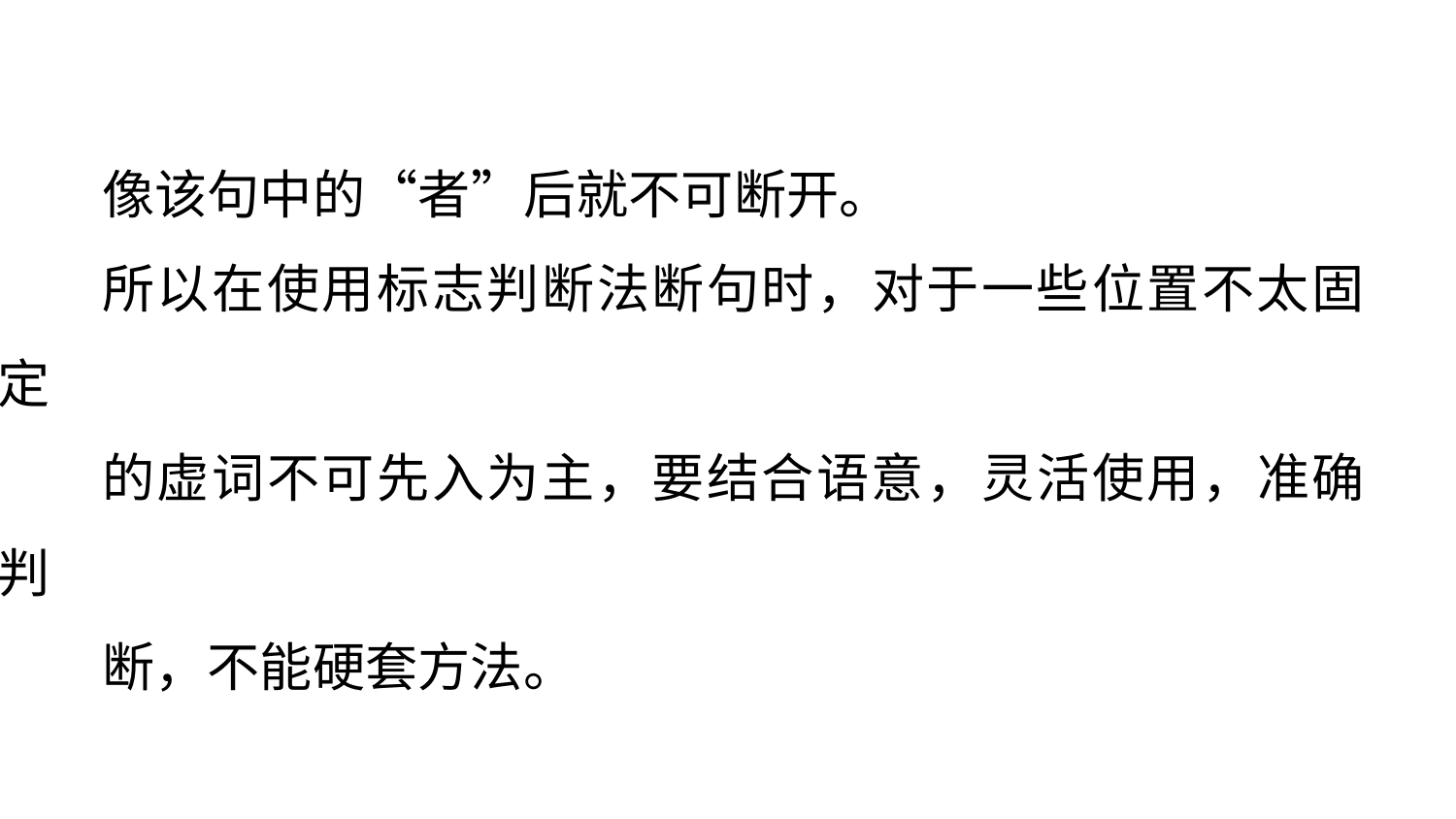

像该句中的“者”后就不可断开。
所以在使用标志判断法断句时，对于一些位置不太固定
的虚词不可先入为主，要结合语意，灵活使用，准确判
断，不能硬套方法。